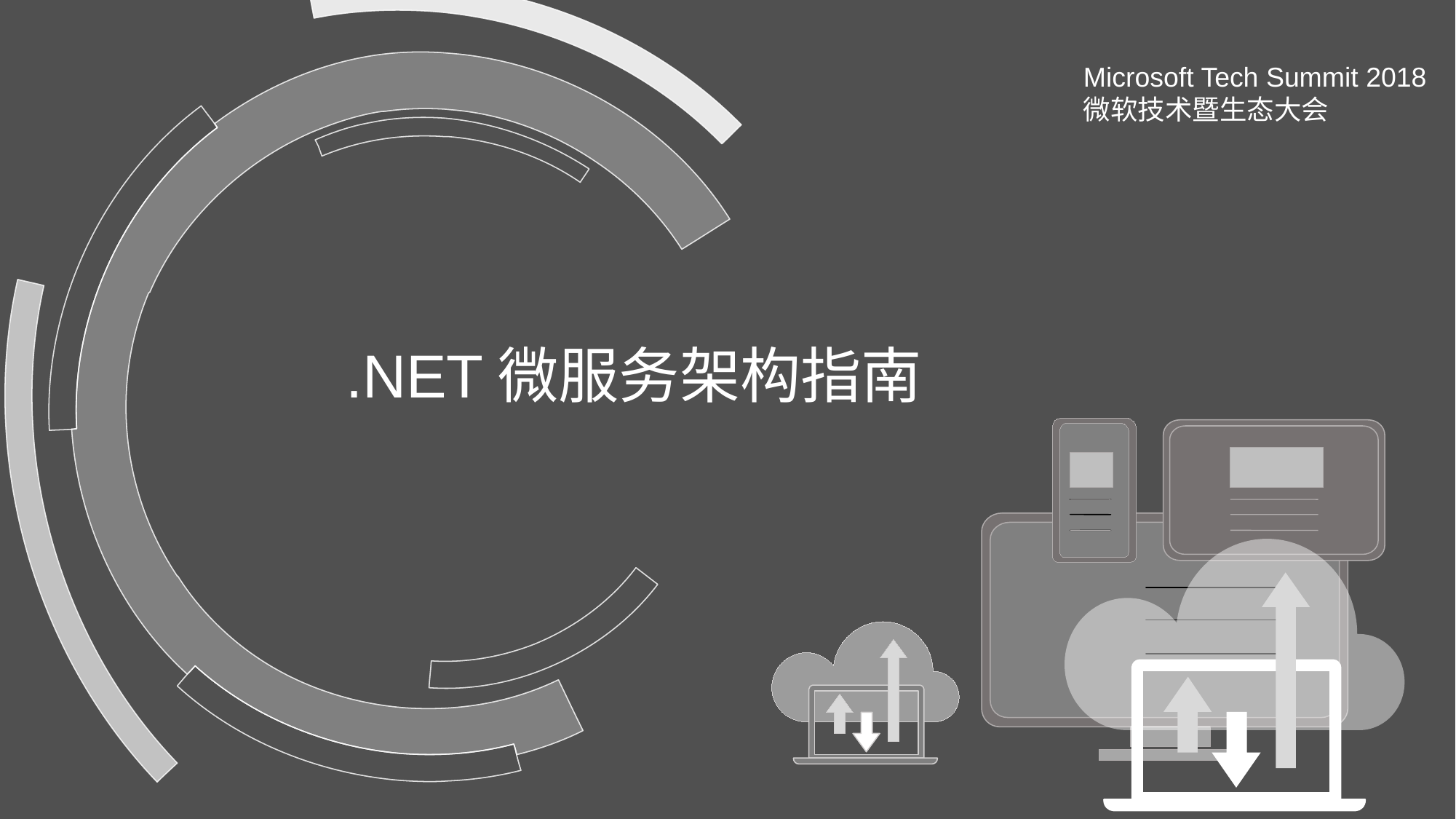

Microsoft Tech Summit 2018
微软技术暨生态大会
# .NET微服务架构指南